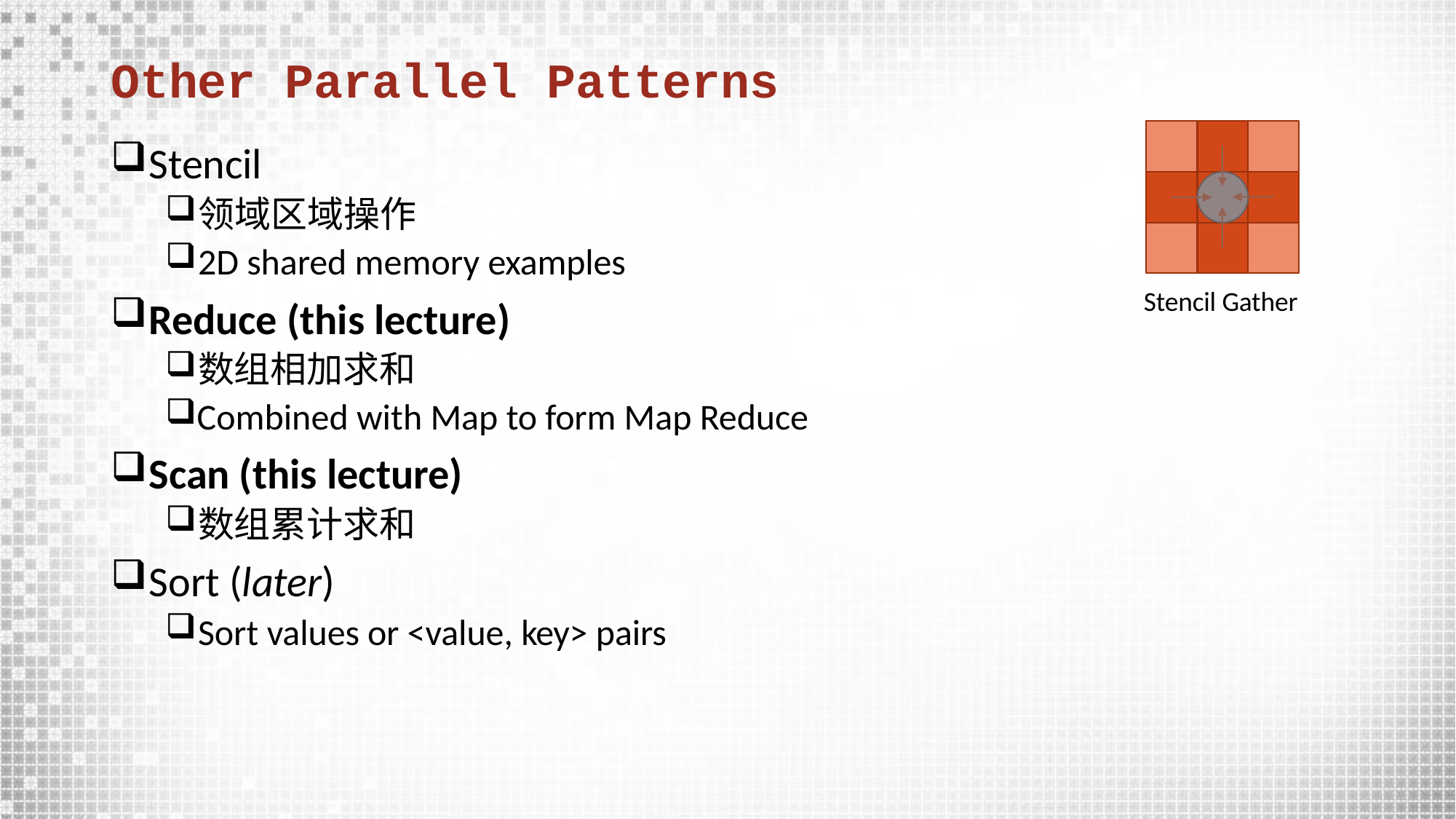

# Other Parallel Patterns

Stencil
领域区域操作
2D shared memory examples
Reduce (this lecture)
数组相加求和

Stencil Gather
Combined with Map to form Map Reduce
Scan (this lecture)
数组累计求和
Sort (later)
Sort values or <value, key> pairs